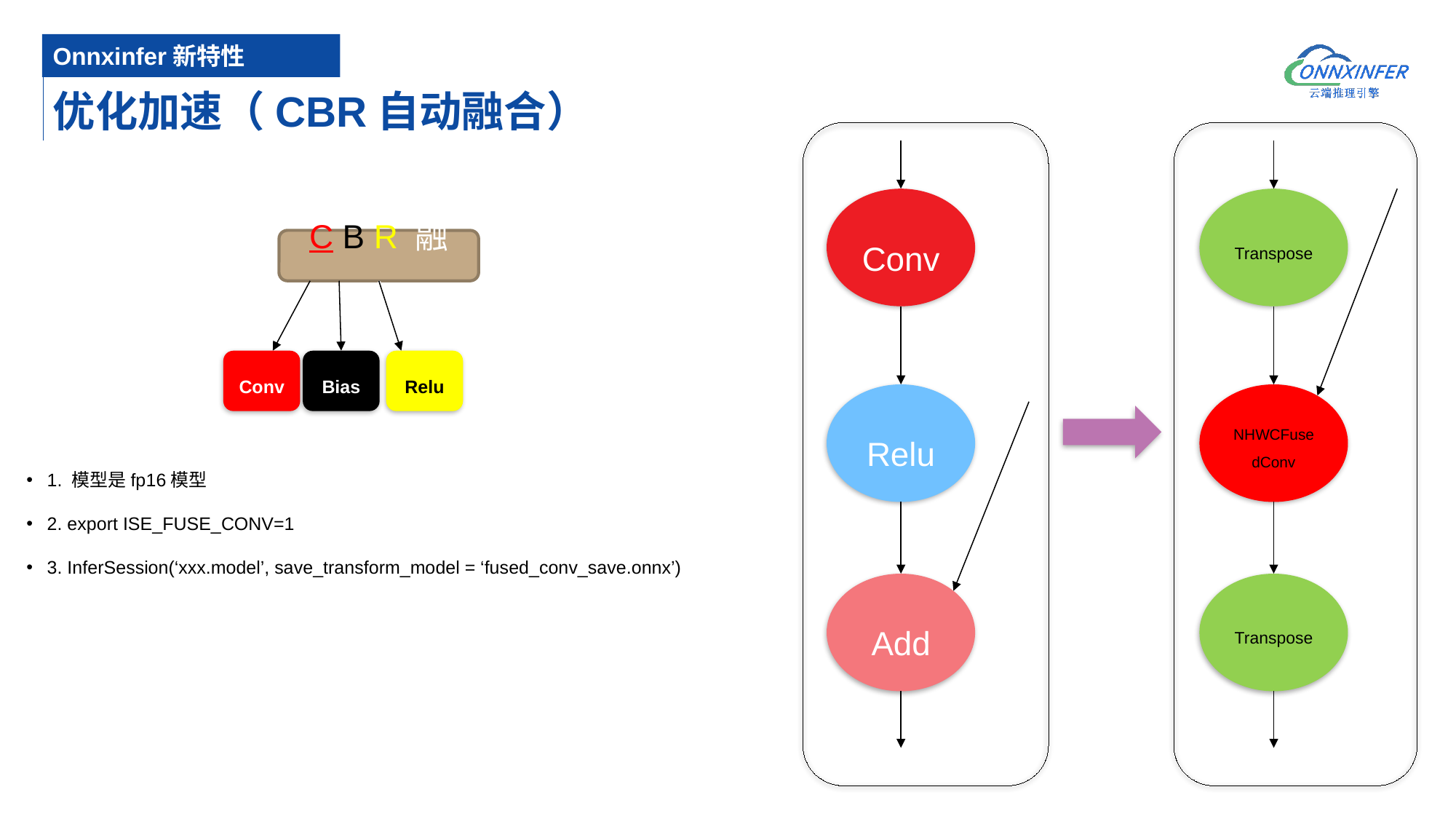

Onnxinfer新特性
# 优化加速（CBR自动融合）

Conv
Relu
Add

Transpose
NHWCFusedConv

Transpose
C B R 融合
Conv
Bias
Relu
1. 模型是fp16模型

2. export ISE_FUSE_CONV=1

3. InferSession(‘xxx.model’, save_transform_model = ‘fused_conv_save.onnx’)